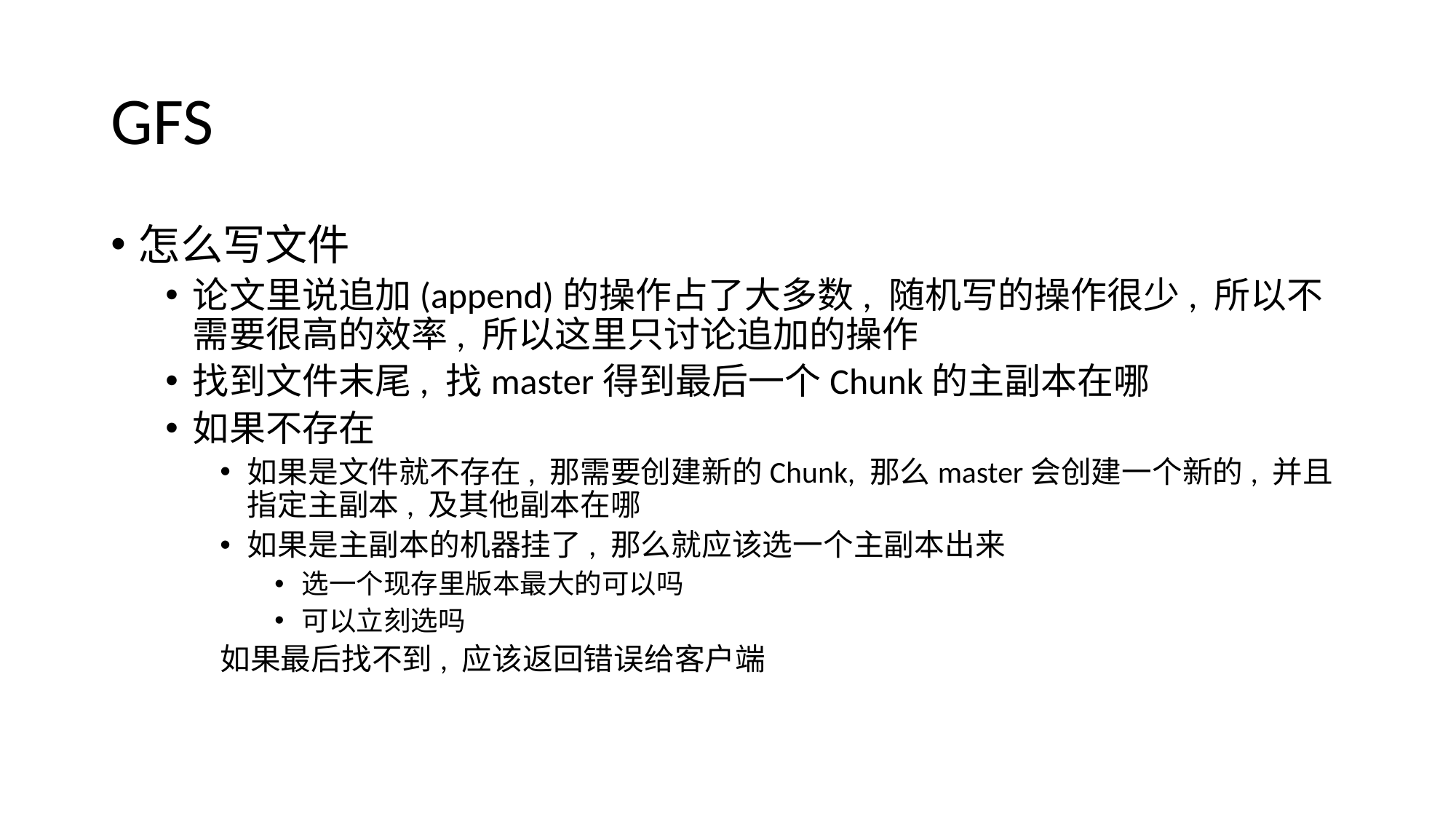

# GFS
怎么写文件
论文里说追加(append)的操作占了大多数, 随机写的操作很少, 所以不需要很高的效率, 所以这里只讨论追加的操作
找到文件末尾, 找master得到最后一个Chunk的主副本在哪
如果不存在
如果是文件就不存在, 那需要创建新的Chunk, 那么master会创建一个新的, 并且指定主副本, 及其他副本在哪
如果是主副本的机器挂了, 那么就应该选一个主副本出来
选一个现存里版本最大的可以吗
可以立刻选吗
如果最后找不到, 应该返回错误给客户端